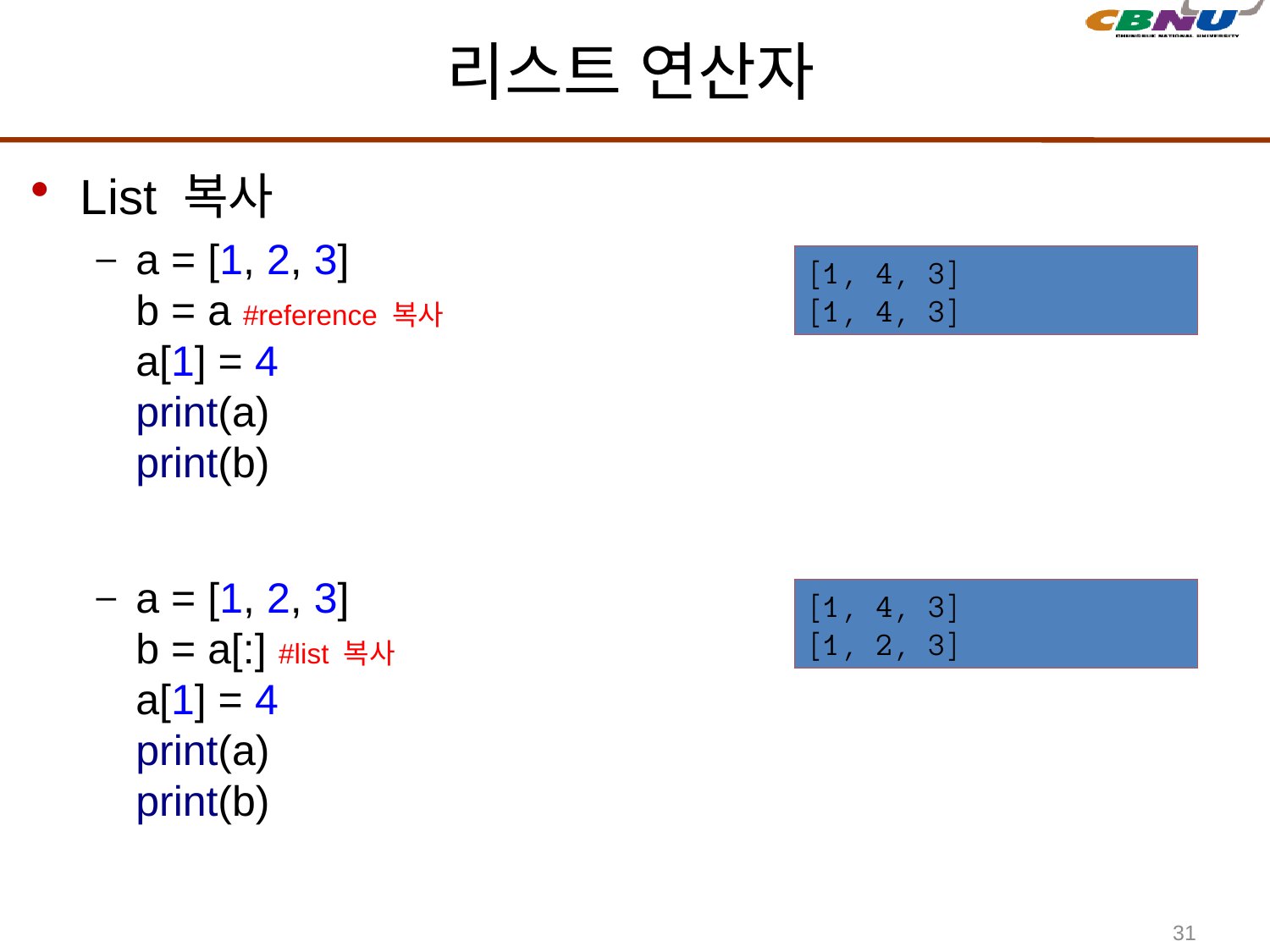

# 리스트 연산자
List 복사
a = [1, 2, 3]
b = a #reference 복사
a[1] = 4
print(a)
print(b)

a = [1, 2, 3]
b = a[:] #list 복사
a[1] = 4
print(a)
print(b)
[1, 4, 3]
[1, 4, 3]
[1, 4, 3]
[1, 2, 3]
31